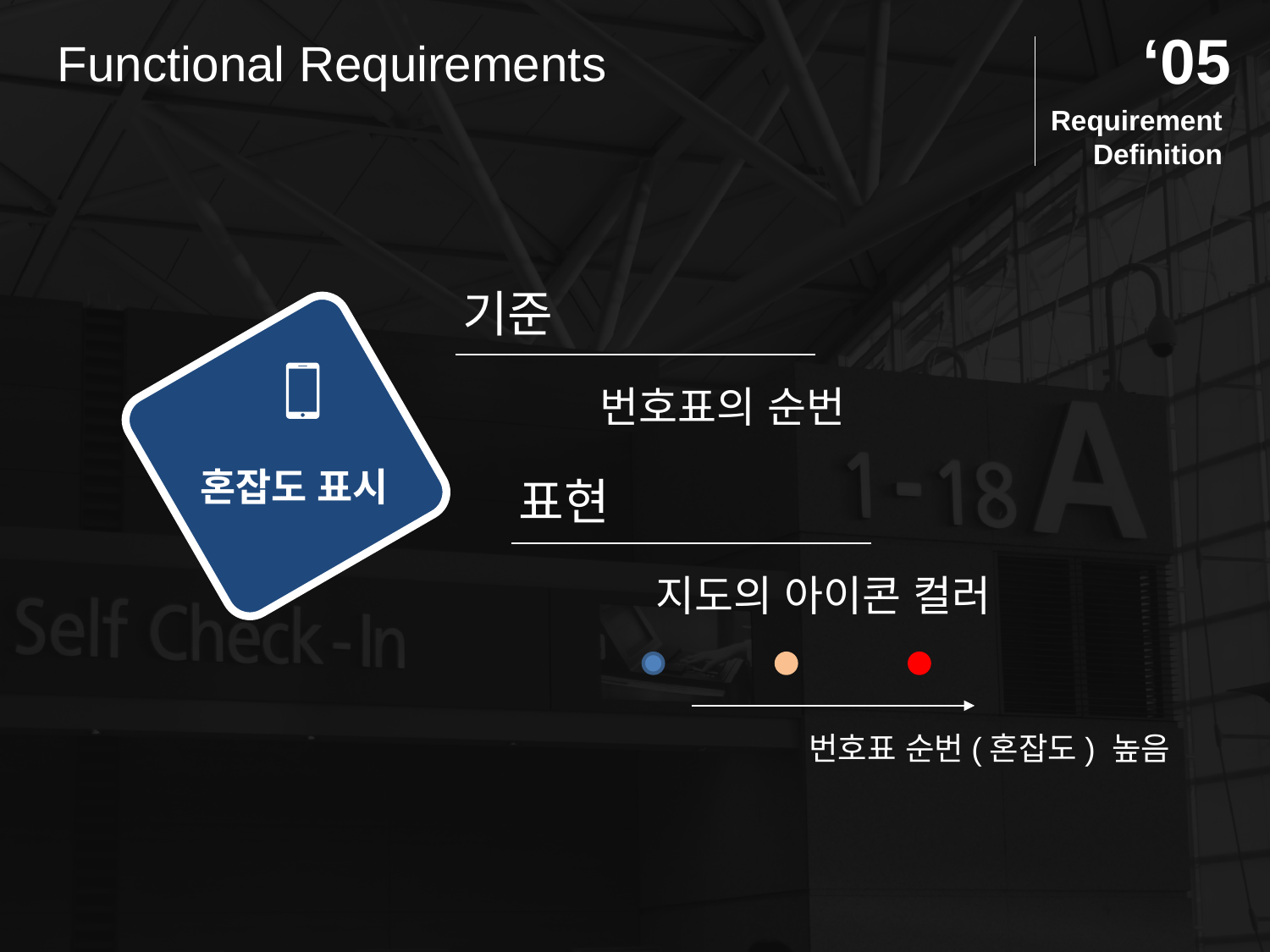

‘05
Functional Requirements
Requirement
Definition
기준

번호표의 순번

혼잡도 표시
표현
지도의 아이콘 컬러

번호표 순번(혼잡도) 높음